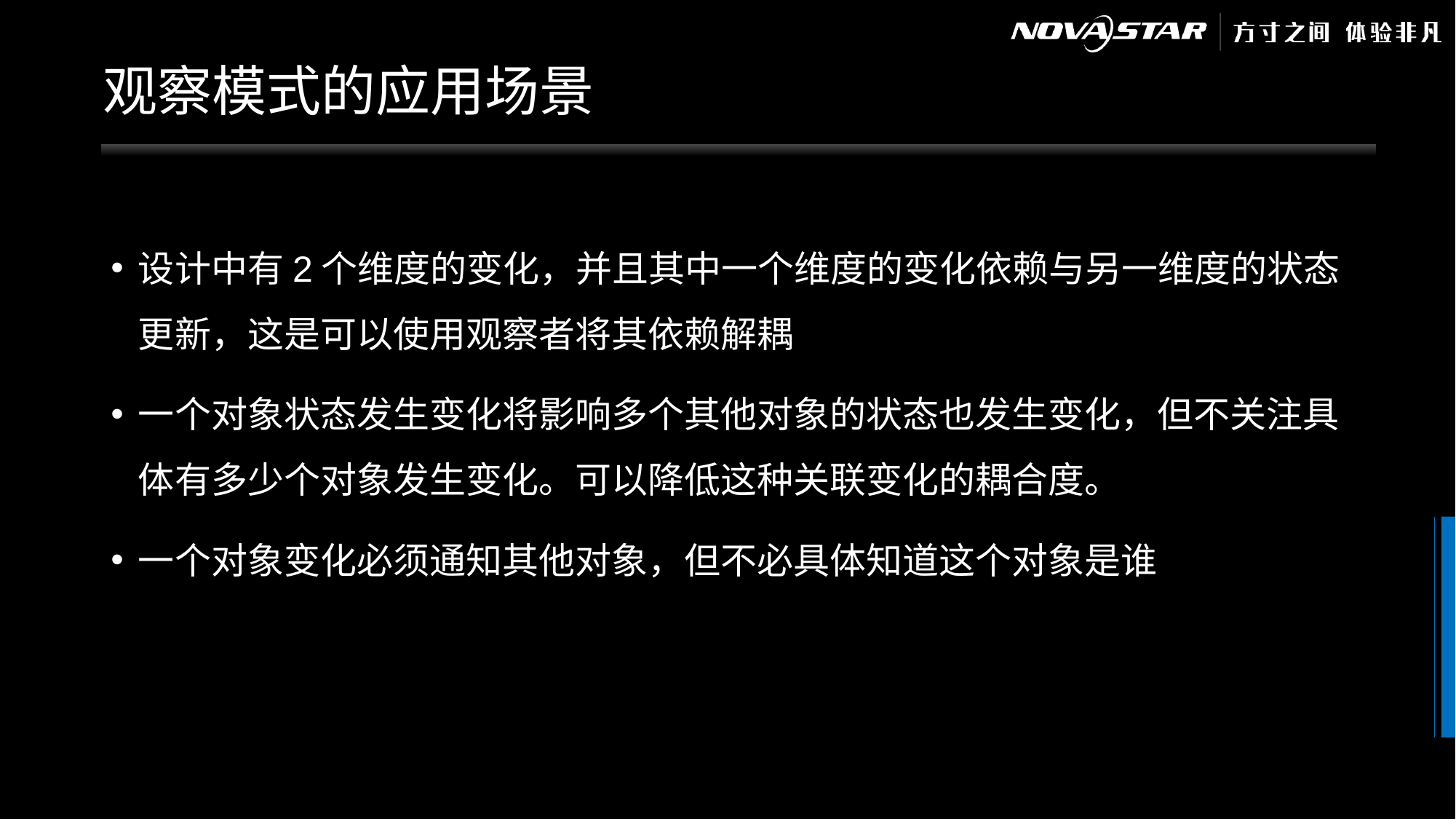

# 观察模式的应用场景

设计中有2个维度的变化，并且其中一个维度的变化依赖与另一维度的状态更新，这是可以使用观察者将其依赖解耦
一个对象状态发生变化将影响多个其他对象的状态也发生变化，但不关注具体有多少个对象发生变化。可以降低这种关联变化的耦合度。
一个对象变化必须通知其他对象，但不必具体知道这个对象是谁